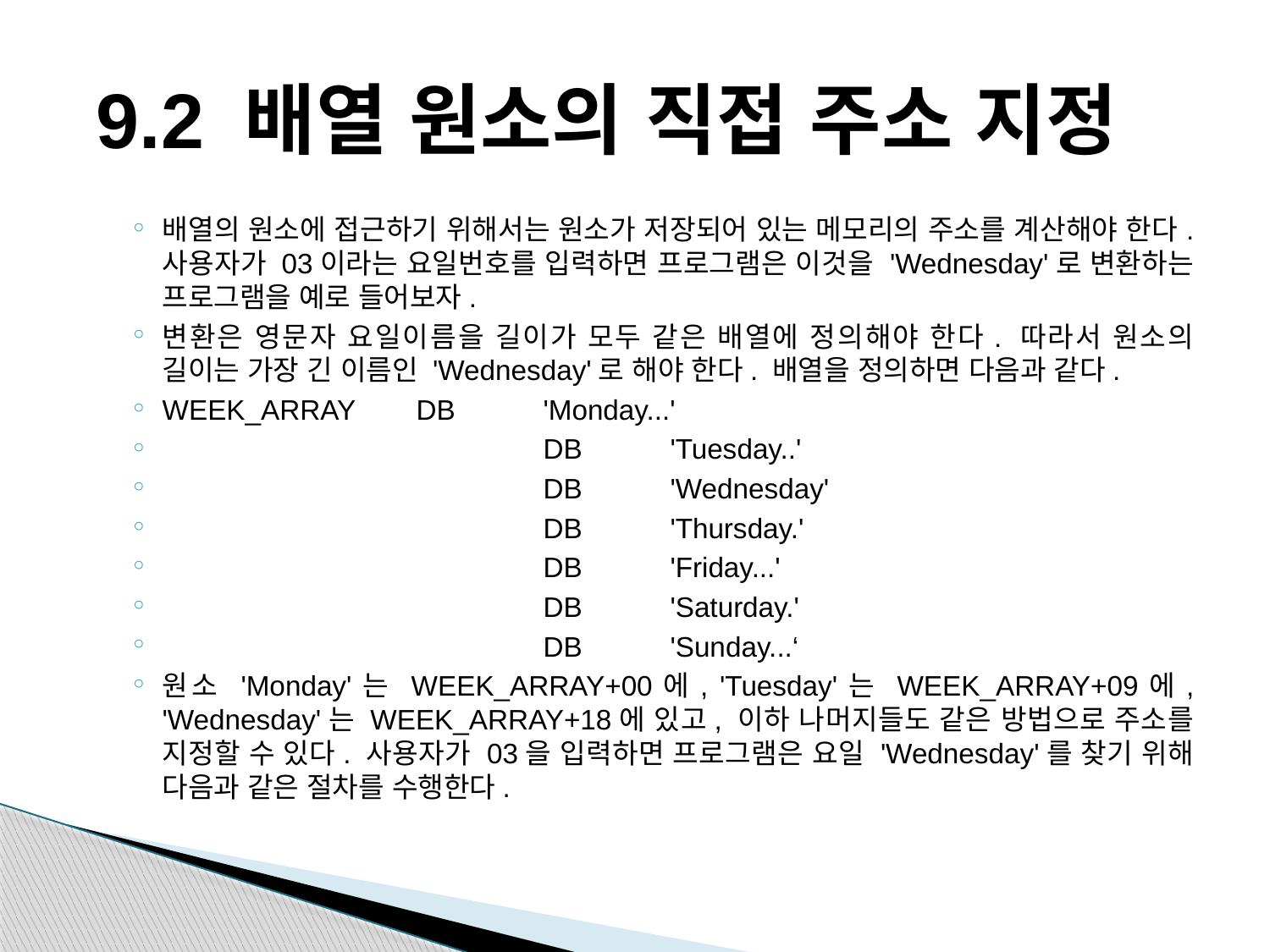

# 9.2 배열 원소의 직접 주소 지정
배열의 원소에 접근하기 위해서는 원소가 저장되어 있는 메모리의 주소를 계산해야 한다. 사용자가 03이라는 요일번호를 입력하면 프로그램은 이것을 'Wednesday'로 변환하는 프로그램을 예로 들어보자.
변환은 영문자 요일이름을 길이가 모두 같은 배열에 정의해야 한다. 따라서 원소의 길이는 가장 긴 이름인 'Wednesday'로 해야 한다. 배열을 정의하면 다음과 같다.
WEEK_ARRAY	DB 	'Monday...'
			DB 	'Tuesday..'
			DB 	'Wednesday'
			DB 	'Thursday.'
			DB 	'Friday...'
			DB 	'Saturday.'
			DB 	'Sunday...‘
원소 'Monday'는 WEEK_ARRAY+00에, 'Tuesday'는 WEEK_ARRAY+09에, 'Wednesday'는 WEEK_ARRAY+18에 있고, 이하 나머지들도 같은 방법으로 주소를 지정할 수 있다. 사용자가 03을 입력하면 프로그램은 요일 'Wednesday'를 찾기 위해 다음과 같은 절차를 수행한다.